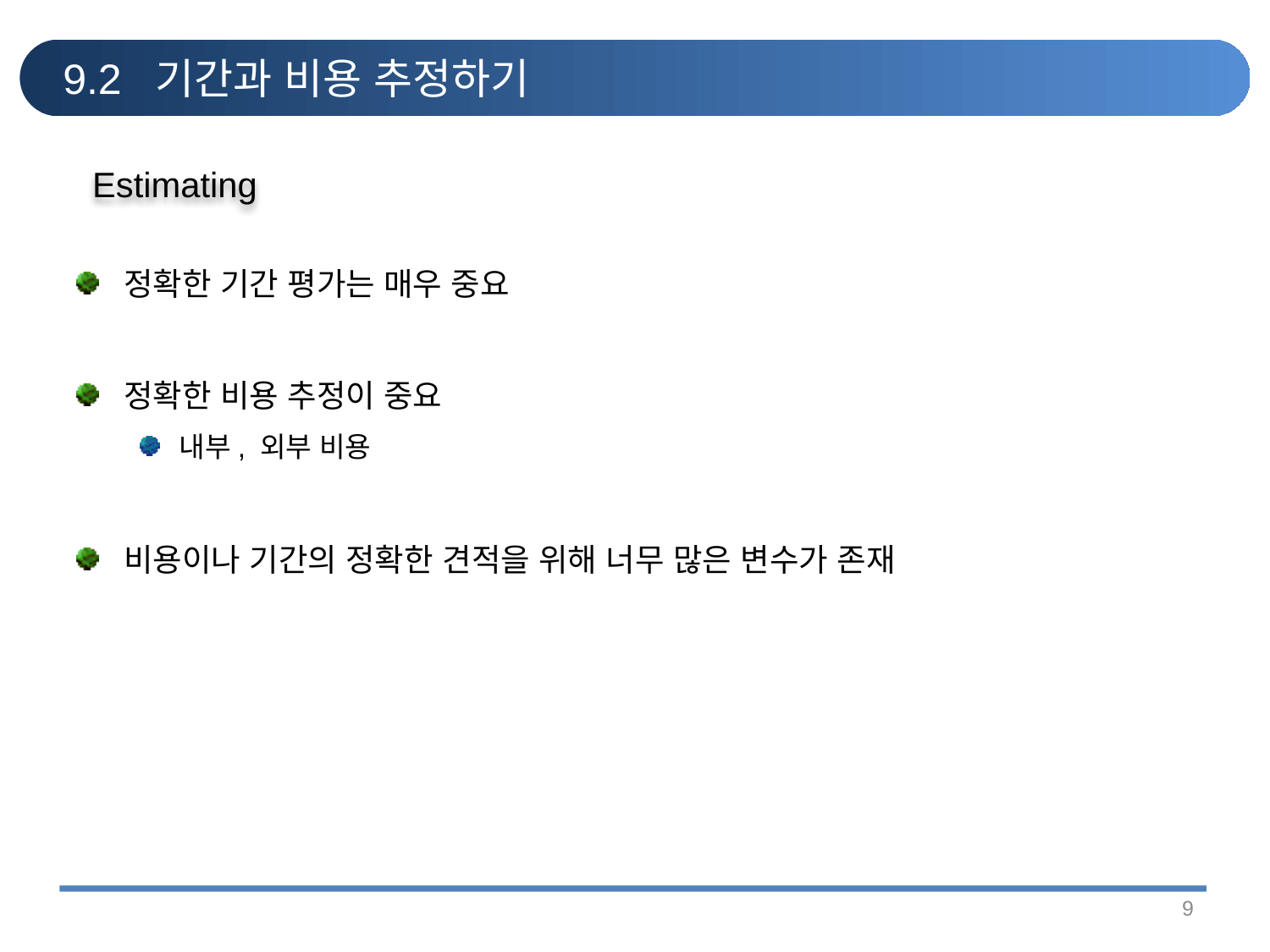

# 9.2  기간과 비용 추정하기
Estimating
정확한 기간 평가는 매우 중요

정확한 비용 추정이 중요
내부, 외부 비용

비용이나 기간의 정확한 견적을 위해 너무 많은 변수가 존재
9